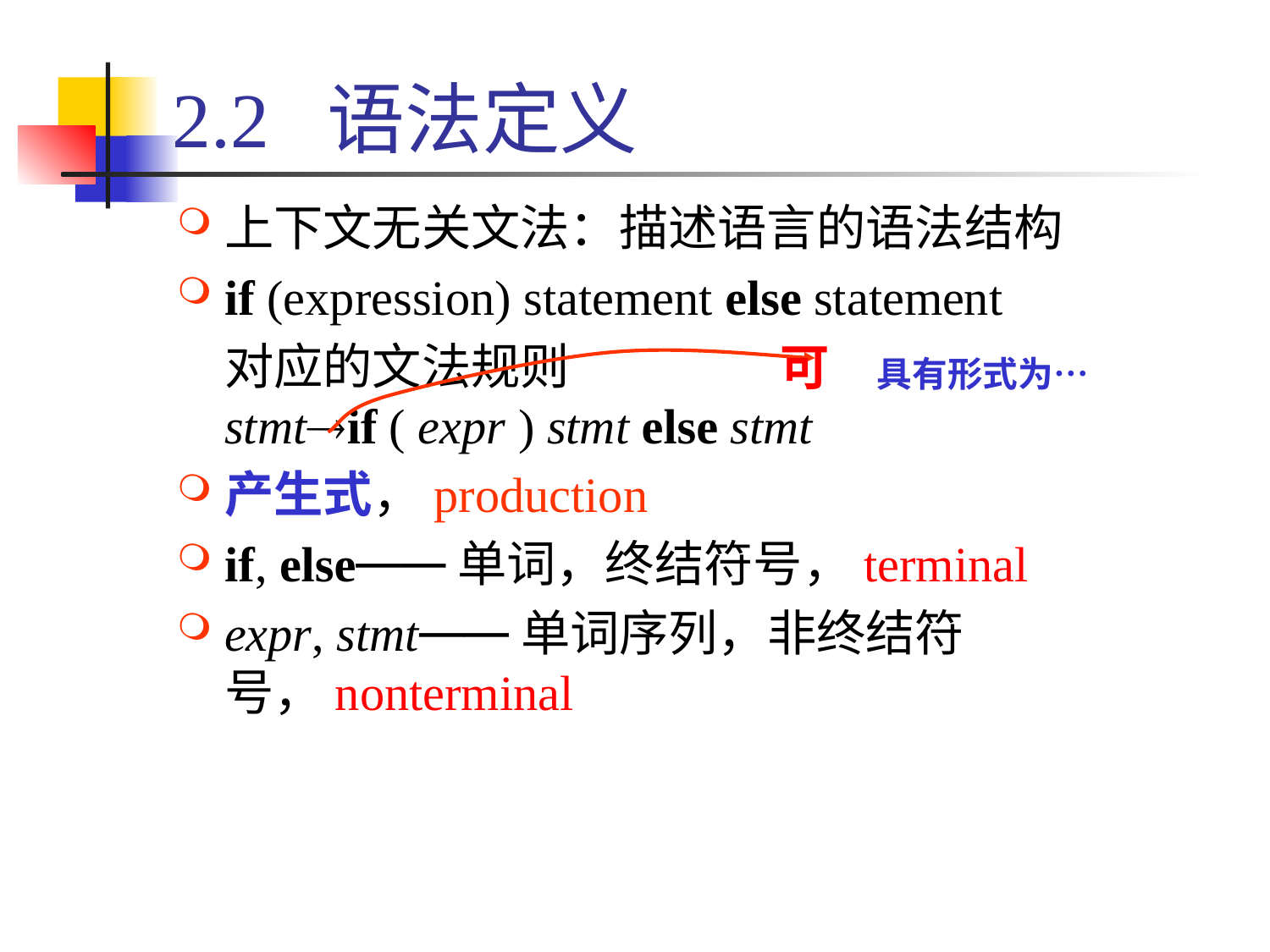

# 2.2  语法定义
上下文无关文法：描述语言的语法结构
if (expression) statement else statement
	对应的文法规则
stmt→if ( expr ) stmt else stmt
产生式，production
if, else——单词，终结符号，terminal
expr, stmt——单词序列，非终结符号，nonterminal
可

具有形式为…